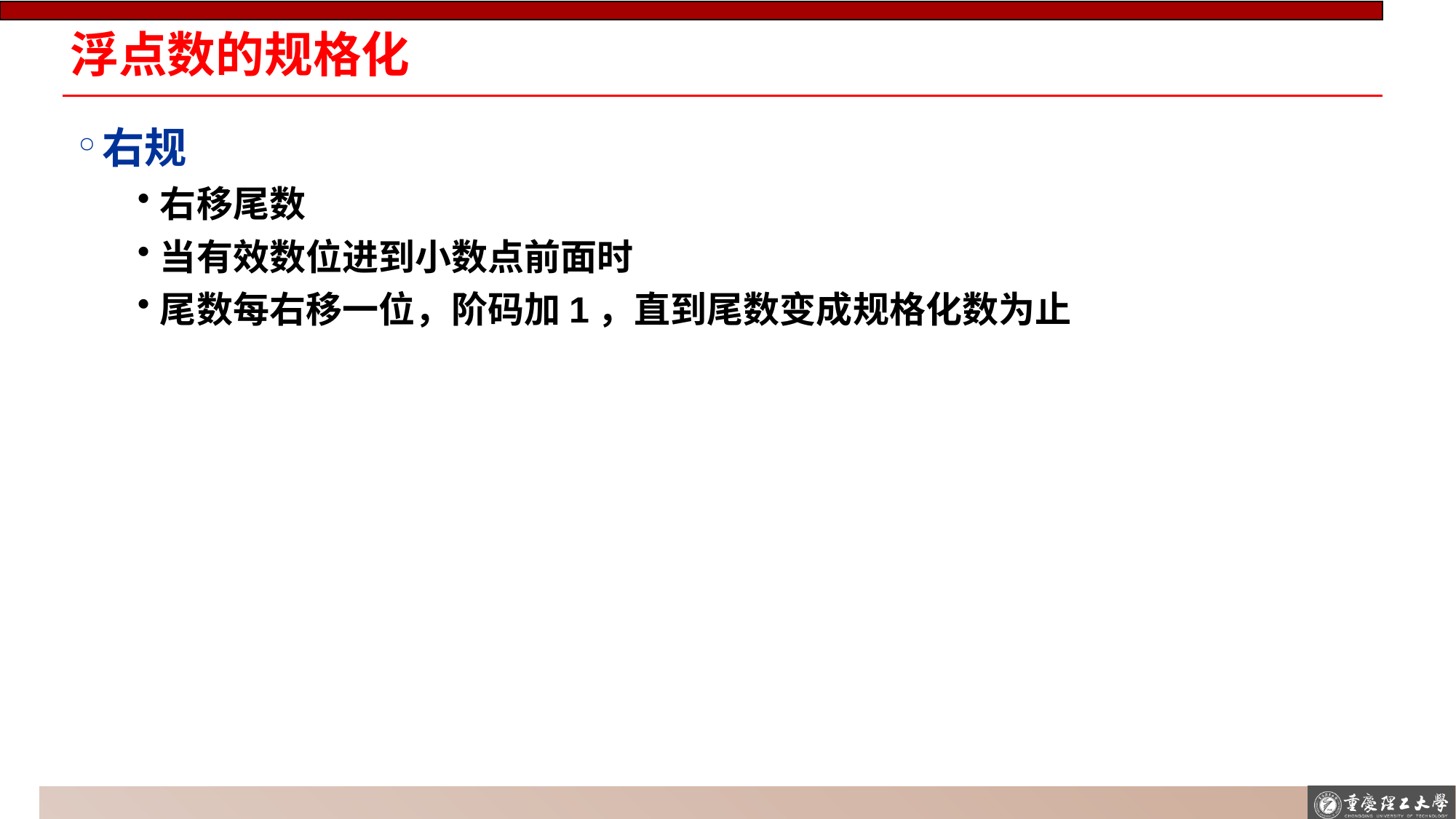

# 浮点数的规格化
右规
右移尾数
当有效数位进到小数点前面时
尾数每右移一位，阶码加1，直到尾数变成规格化数为止